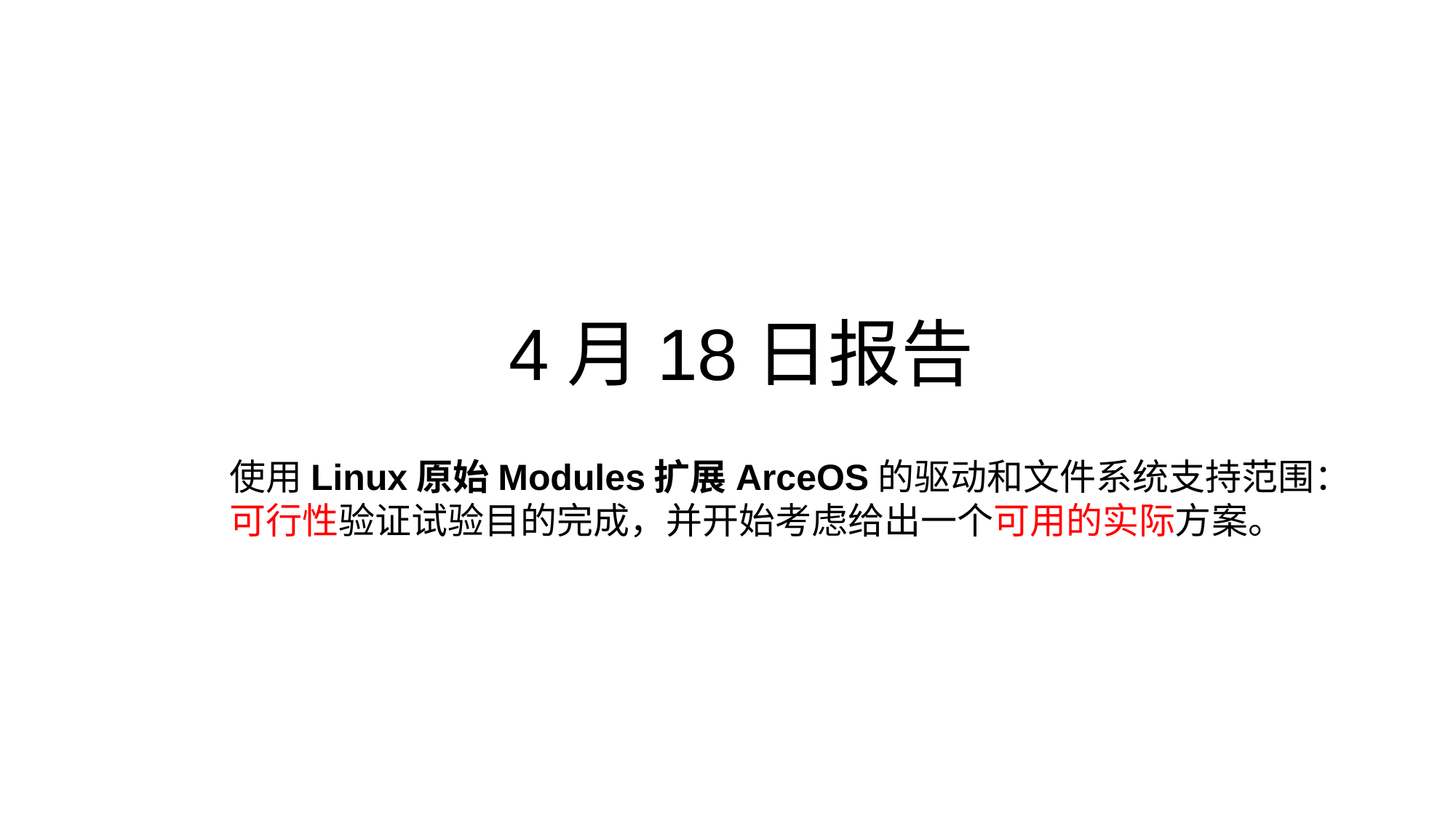

4月18日报告
使用Linux原始Modules扩展ArceOS的驱动和文件系统支持范围：
可行性验证试验目的完成，并开始考虑给出一个可用的实际方案。